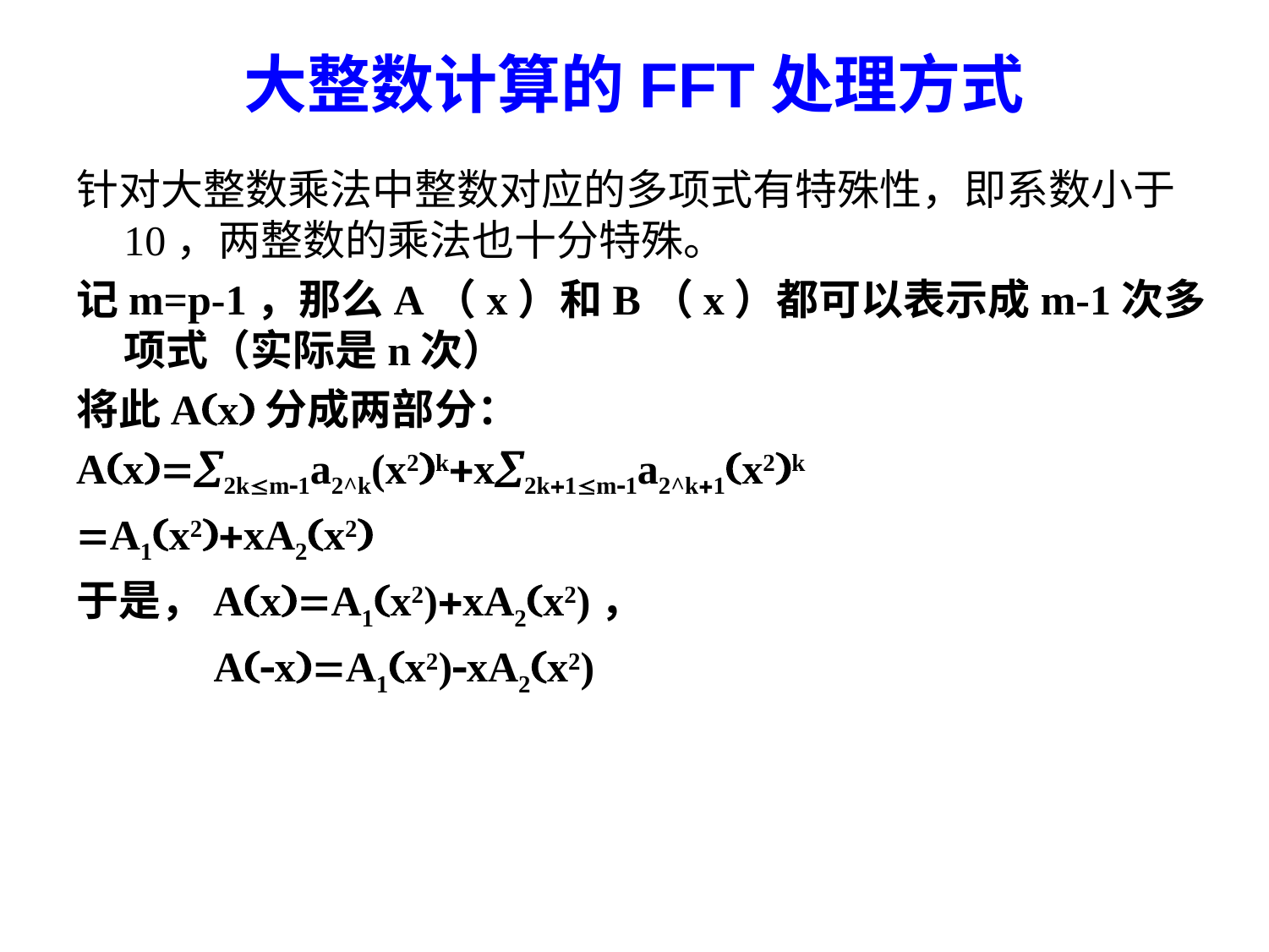

# 大整数计算的FFT处理方式
针对大整数乘法中整数对应的多项式有特殊性，即系数小于10，两整数的乘法也十分特殊。
记m=p-1，那么A（x）和B（x）都可以表示成m-1次多项式（实际是n次）
将此A(x)分成两部分：
A(x)=∑2k≤m−1a2^k(x2)k+x∑2k+1≤m−1a2^k+1(x2)k
=A1(x2)+xA2(x2)
于是，A(x)=A1(x2)+xA2(x2)，
             A(−x)=A1(x2)−xA2(x2)